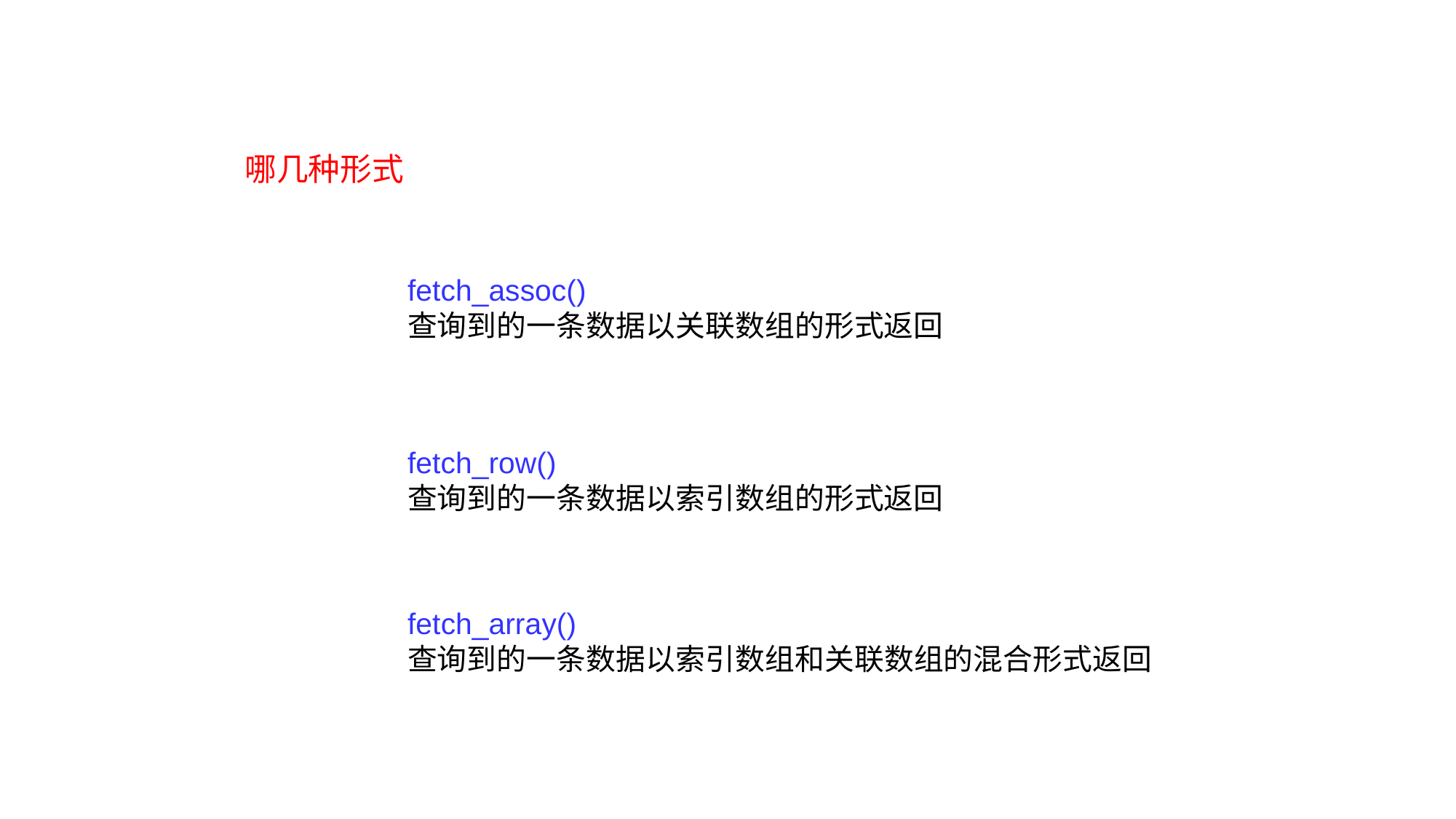

哪几种形式
fetch_assoc()
查询到的一条数据以关联数组的形式返回
fetch_row()
查询到的一条数据以索引数组的形式返回
fetch_array()
查询到的一条数据以索引数组和关联数组的混合形式返回